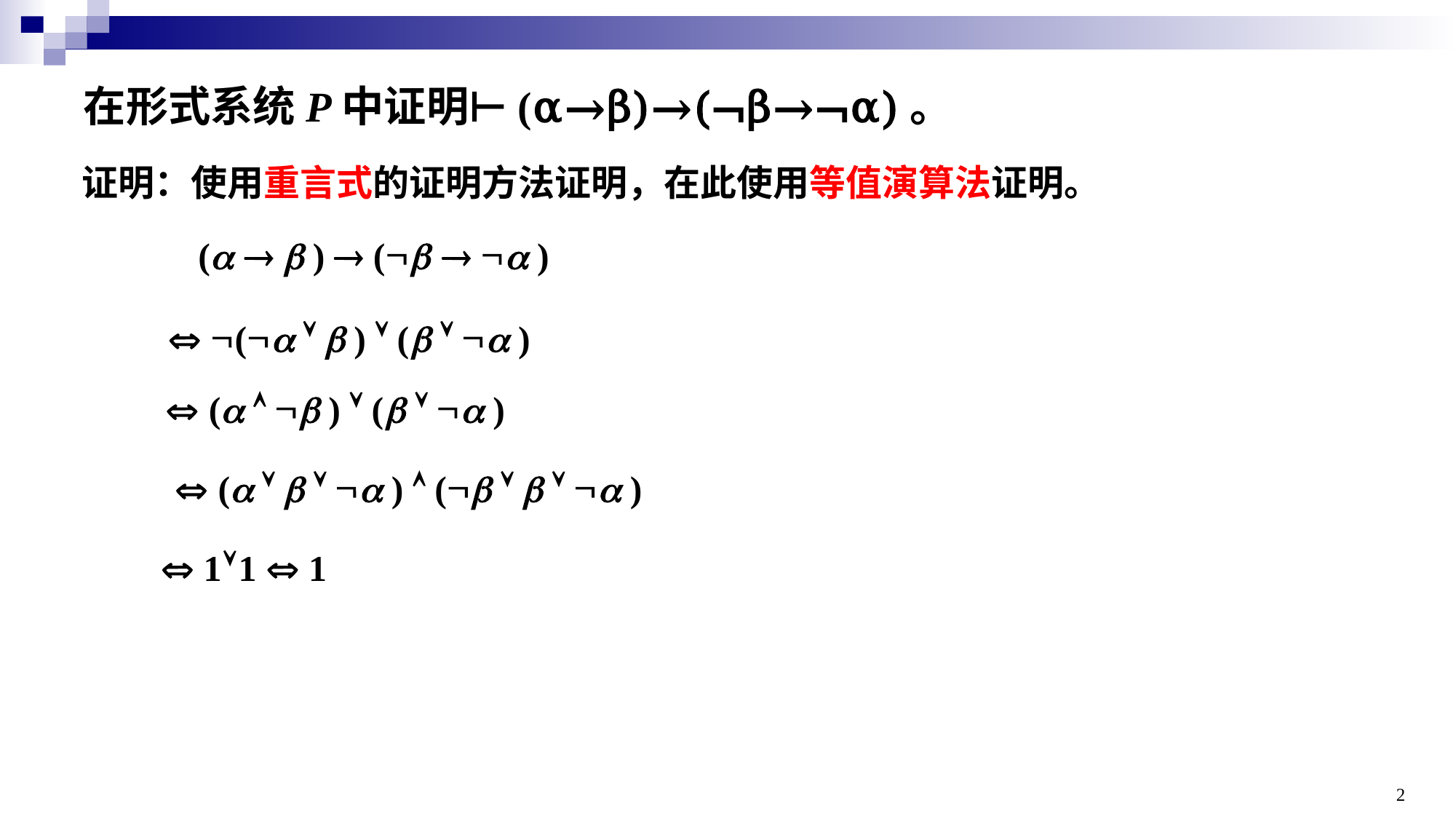

# 在形式系统P中证明⊢(α→β)→(¬β→¬α)。
证明：使用重言式的证明方法证明，在此使用等值演算法证明。
(α → β ) → (¬β → ¬α )
⇔ ¬(¬α ∨ β ) ∨ (β ∨ ¬α )
⇔ (α ∧ ¬β ) ∨ (β ∨ ¬α )
⇔ (α ∨ β ∨ ¬α ) ∧ (¬β ∨ β ∨ ¬α )
⇔ 1∨1 ⇔ 1
2